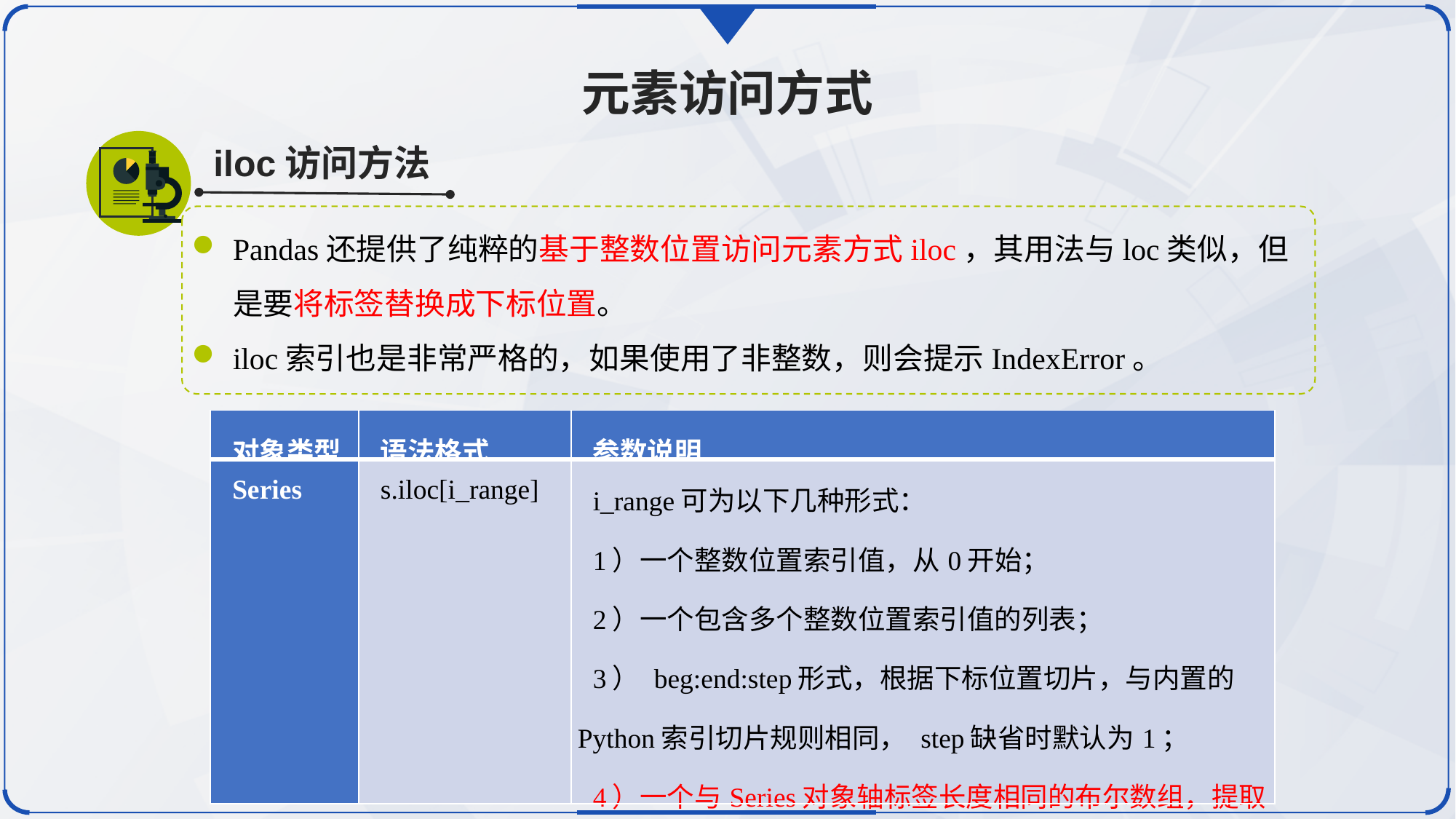

元素访问方式

iloc访问方法

Pandas还提供了纯粹的基于整数位置访问元素方式iloc，其用法与loc类似，但是要将标签替换成下标位置。
iloc索引也是非常严格的，如果使用了非整数，则会提示IndexError。

| 对象类型 | 语法格式 | 参数说明 |
| --- | --- | --- |
| Series | s.iloc[i\_range] | i\_range可为以下几种形式： 1）一个整数位置索引值，从0开始； 2）一个包含多个整数位置索引值的列表； 3） beg:end:step形式，根据下标位置切片，与内置的Python索引切片规则相同， step缺省时默认为1； 4）一个与Series对象轴标签长度相同的布尔数组，提取True所对应的切片。 |